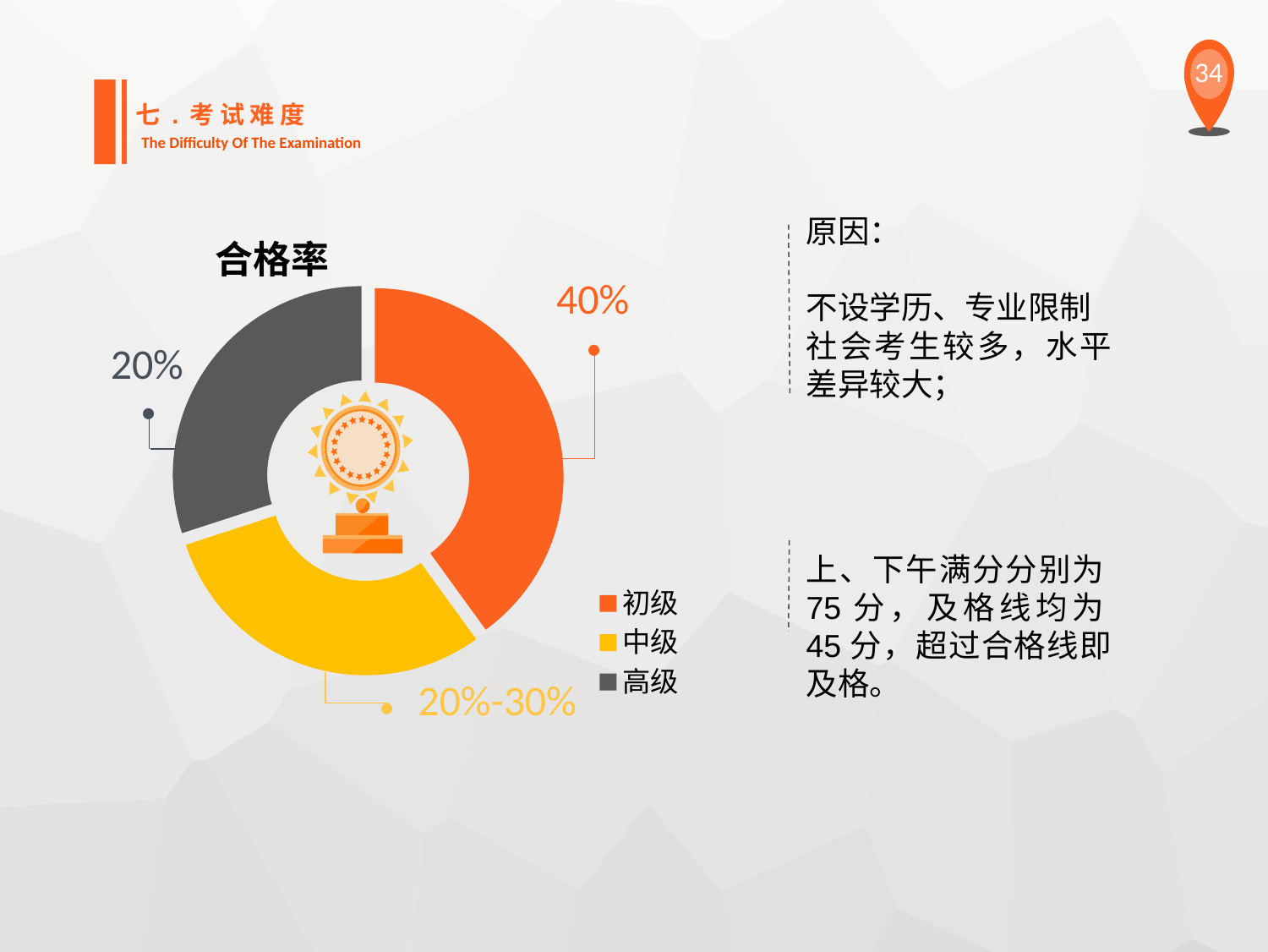

34

七.考试难度
The Difficulty Of The Examination

### Chart:

| Category | 合格率 |
|---|---|
| 初级 | 40.0 |
| 中级 | 30.0 |
| 高级 | 30.0 |
原因：

不设学历、专业限制

### Chart

| Category |
|---|
40%
·
社会考生较多，水平差异较大；
20%
·

上、下午满分分别为75分，及格线均为45分，超过合格线即及格。

·
20%-30%